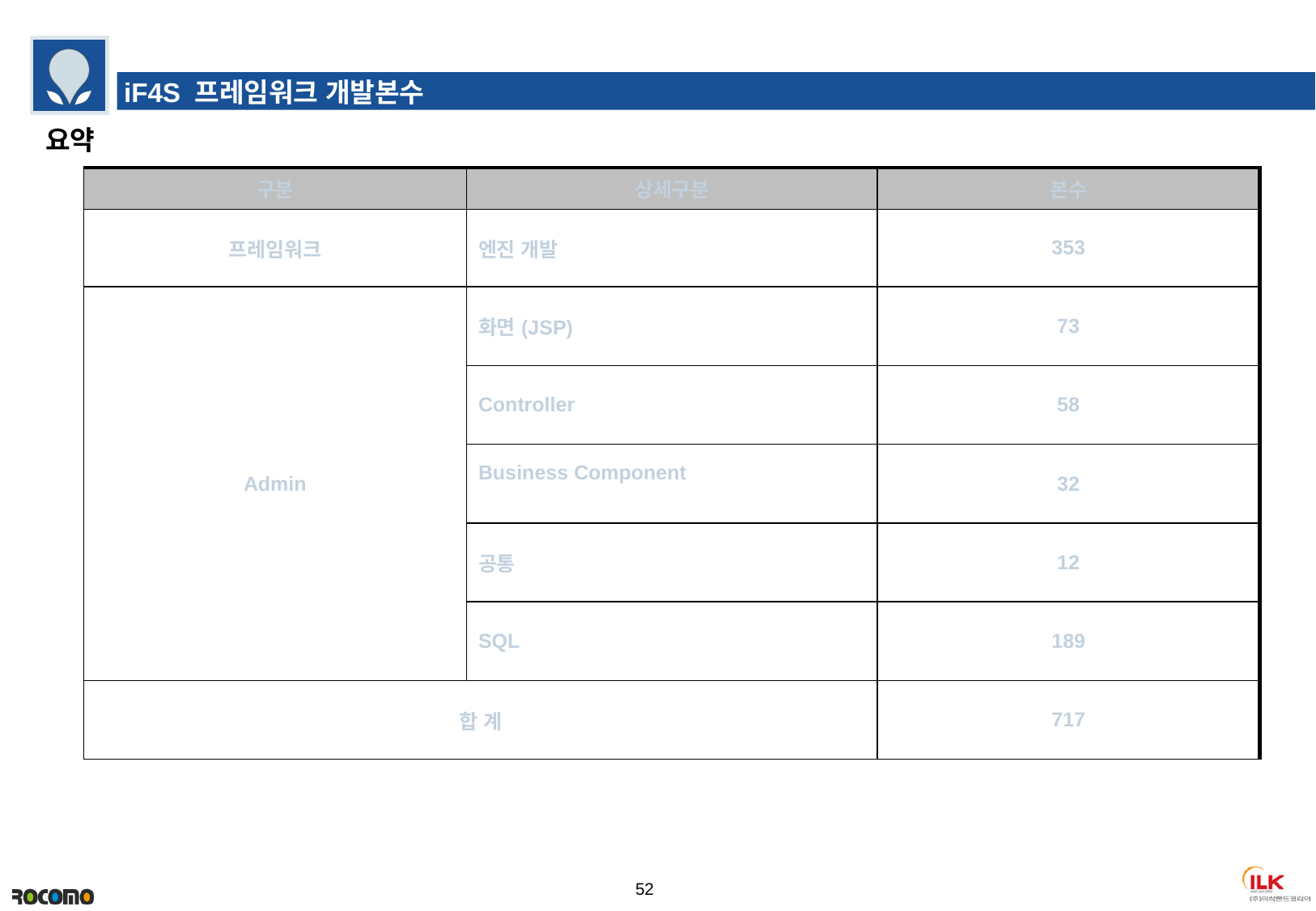

iF4S 프레임워크 개발본수
# 요약
| 구분 | 상세구분 | 본수 |
| --- | --- | --- |
| 프레임워크 | 엔진 개발 | 353 |
| Admin | 화면(JSP) | 73 |
|  | Controller | 58 |
|  | Business Component | 32 |
|  | 공통 | 12 |
|  | SQL | 189 |
| 합 계 |  | 717 |